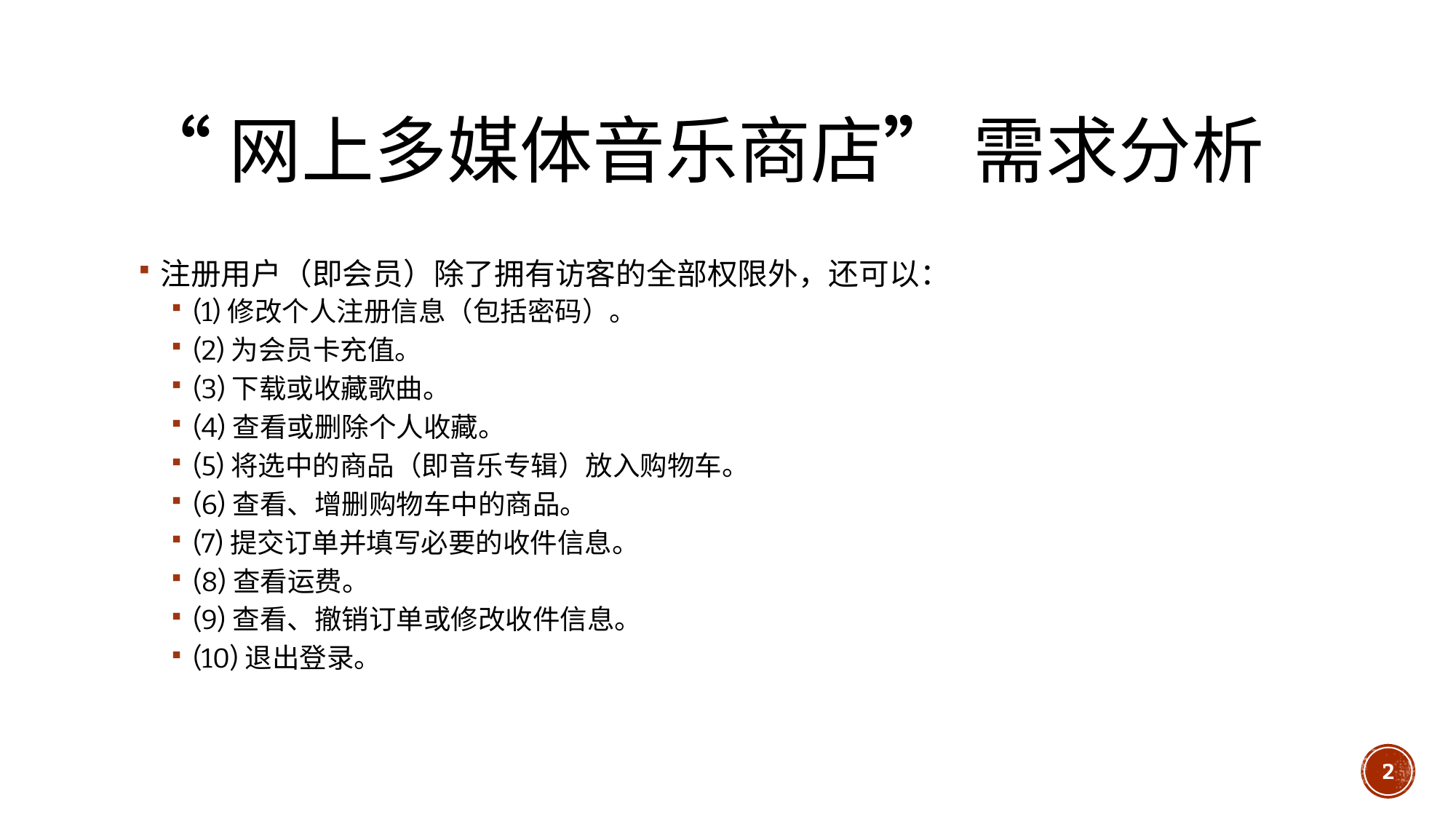

# “网上多媒体音乐商店” 需求分析
注册用户（即会员）除了拥有访客的全部权限外，还可以：
(1)修改个人注册信息（包括密码）。
(2)为会员卡充值。
(3)下载或收藏歌曲。
(4)查看或删除个人收藏。
(5)将选中的商品（即音乐专辑）放入购物车。
(6)查看、增删购物车中的商品。
(7)提交订单并填写必要的收件信息。
(8)查看运费。
(9)查看、撤销订单或修改收件信息。
(10)退出登录。
2